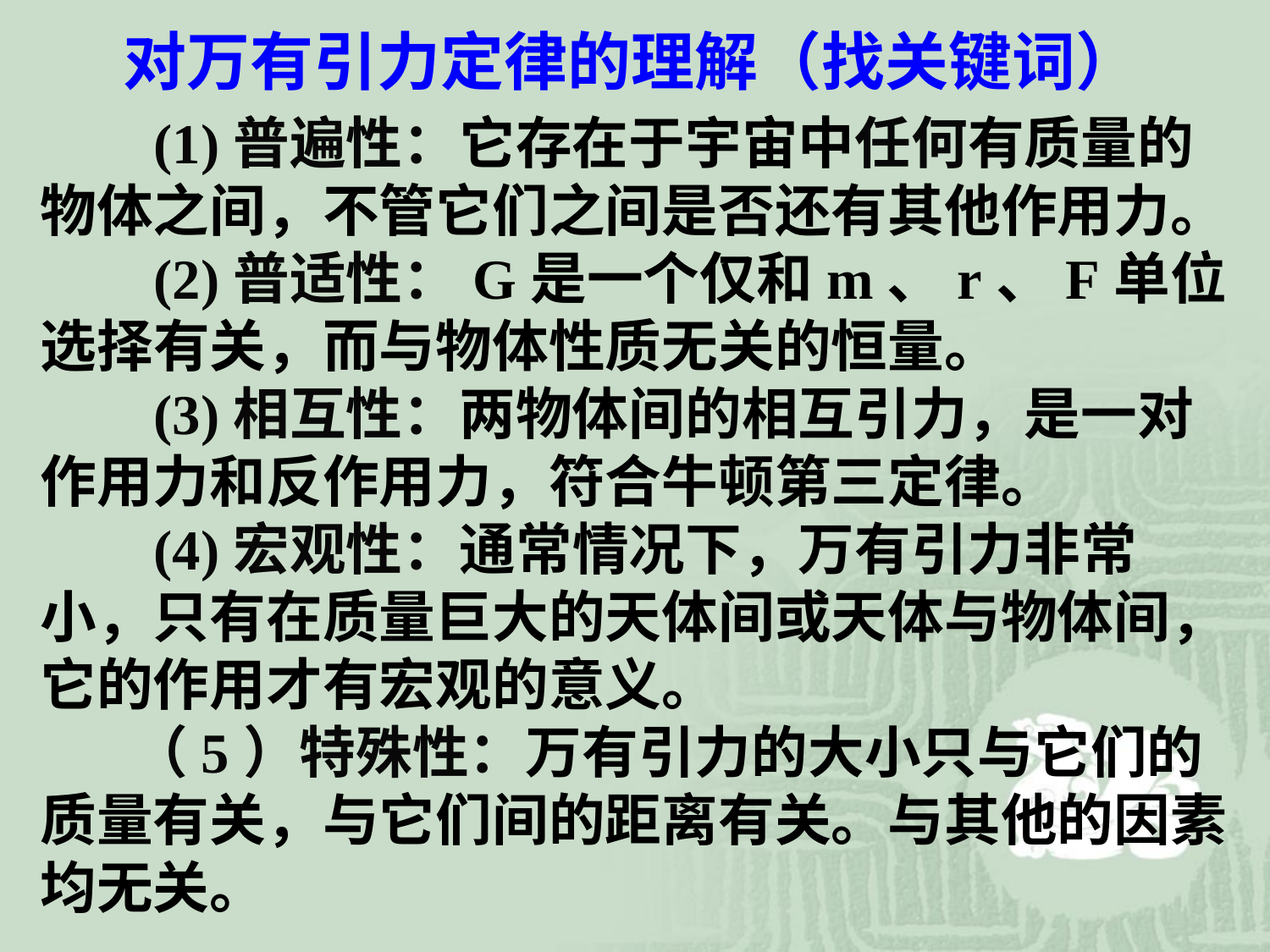

对万有引力定律的理解（找关键词）
        (1)普遍性：它存在于宇宙中任何有质量的物体之间，不管它们之间是否还有其他作用力。
        (2)普适性：G是一个仅和m、r、F单位选择有关，而与物体性质无关的恒量。
        (3)相互性：两物体间的相互引力，是一对作用力和反作用力，符合牛顿第三定律。
        (4)宏观性：通常情况下，万有引力非常小，只有在质量巨大的天体间或天体与物体间，它的作用才有宏观的意义。
      （5）特殊性：万有引力的大小只与它们的质量有关，与它们间的距离有关。与其他的因素均无关。